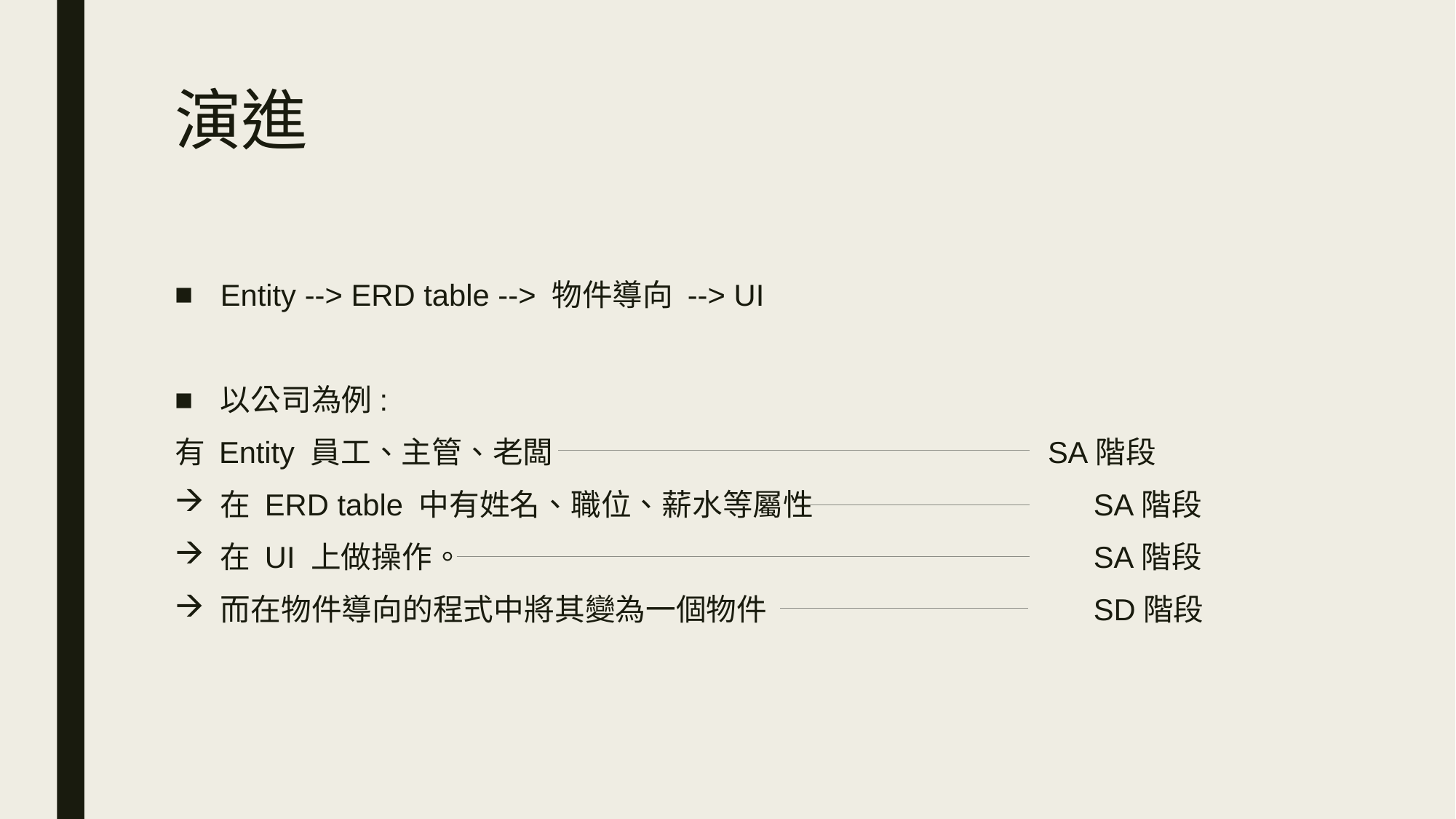

# 演進
Entity --> ERD table --> 物件導向 --> UI

以公司為例:
有 Entity 員工、主管、老闆 					SA階段
在 ERD table 中有姓名、職位、薪水等屬性			SA階段
在 UI 上做操作。 						SA階段
而在物件導向的程式中將其變為一個物件			SD階段